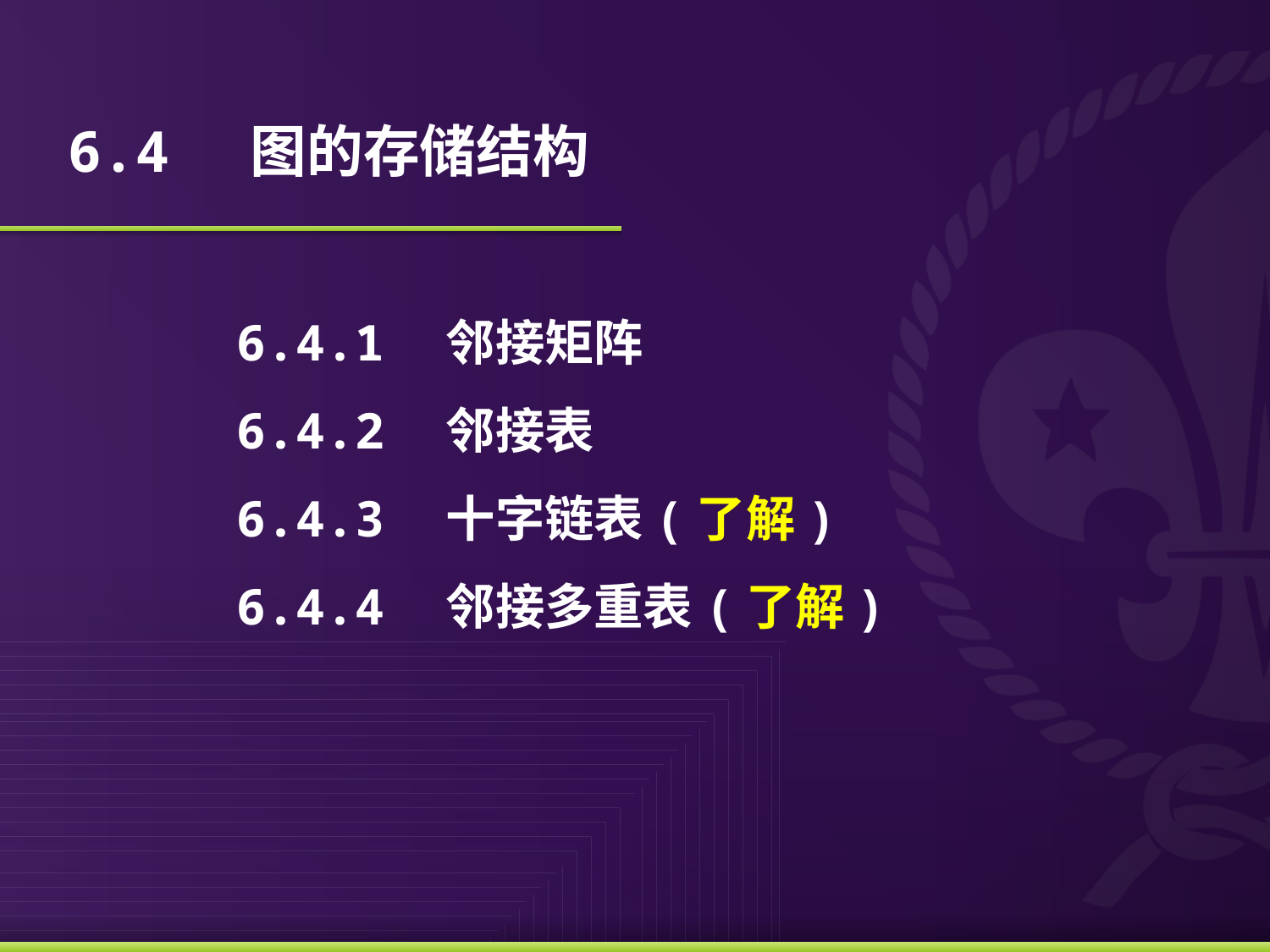

# 6.4  图的存储结构

6.4.1　邻接矩阵
6.4.2　邻接表
6.4.3　十字链表(了解)
6.4.4　邻接多重表(了解)